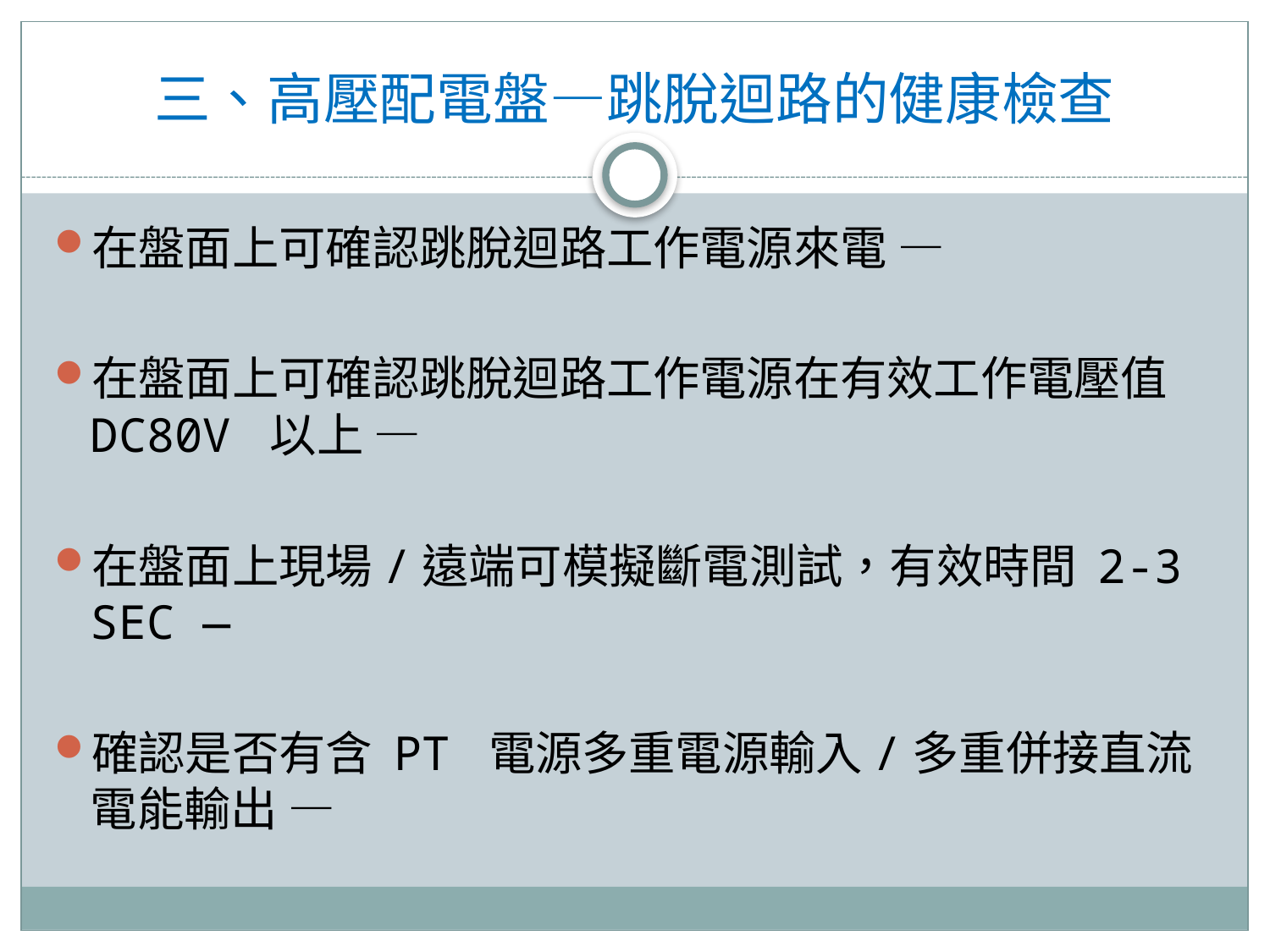

# 三、高壓配電盤—跳脫迴路的健康檢查
在盤面上可確認跳脫迴路工作電源來電 —

在盤面上可確認跳脫迴路工作電源在有效工作電壓值 DC80V 以上 —

在盤面上現場/遠端可模擬斷電測試，有效時間 2-3 SEC —

確認是否有含 PT 電源多重電源輸入/多重併接直流電能輸出 —